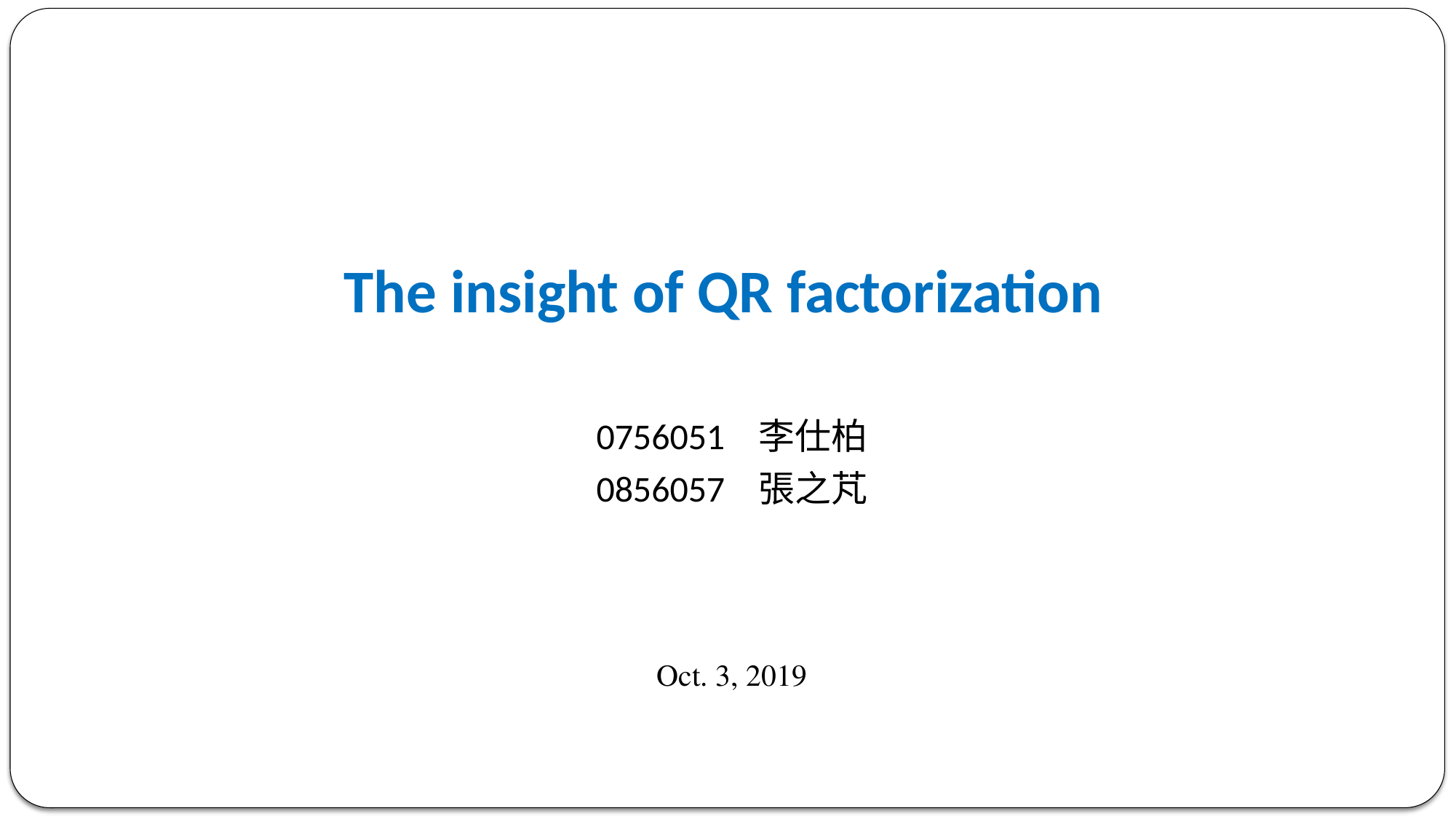

# The insight of QR factorization
0756051   李仕柏
0856057   張之芃
Oct. 3, 2019